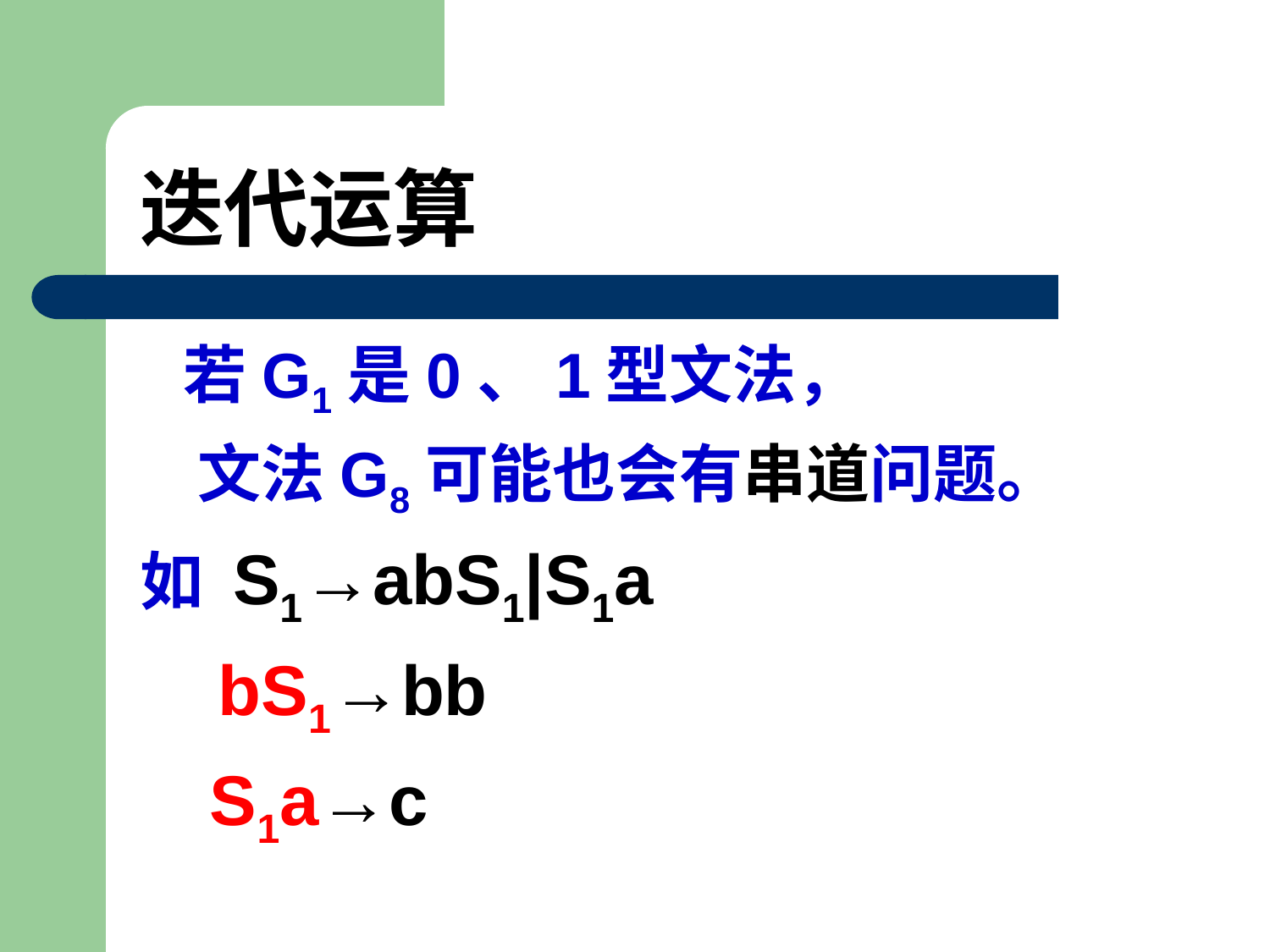

# 迭代运算
  若G1是0、1型文法，
   文法G8可能也会有串道问题。
如 S1→abS1|S1a
    bS1→bb
    S1a→c